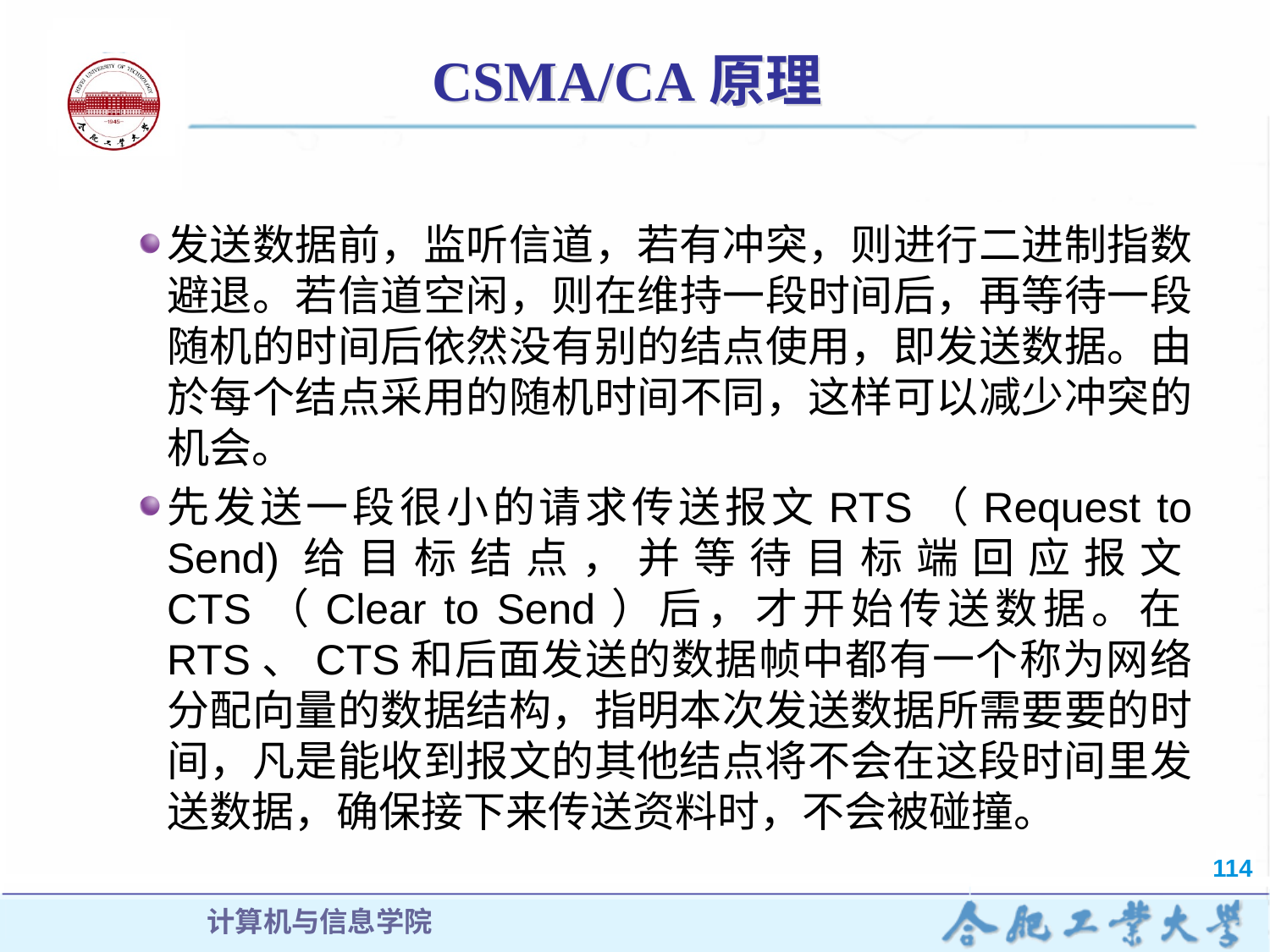

# CSMA/CA原理
发送数据前，监听信道，若有冲突，则进行二进制指数避退。若信道空闲，则在维持一段时间后，再等待一段随机的时间后依然没有别的结点使用，即发送数据。由於每个结点采用的随机时间不同，这样可以减少冲突的机会。
先发送一段很小的请求传送报文RTS（Request to Send)给目标结点，并等待目标端回应报文CTS（Clear to Send）后，才开始传送数据。在RTS、CTS和后面发送的数据帧中都有一个称为网络分配向量的数据结构，指明本次发送数据所需要要的时间，凡是能收到报文的其他结点将不会在这段时间里发送数据，确保接下来传送资料时，不会被碰撞。